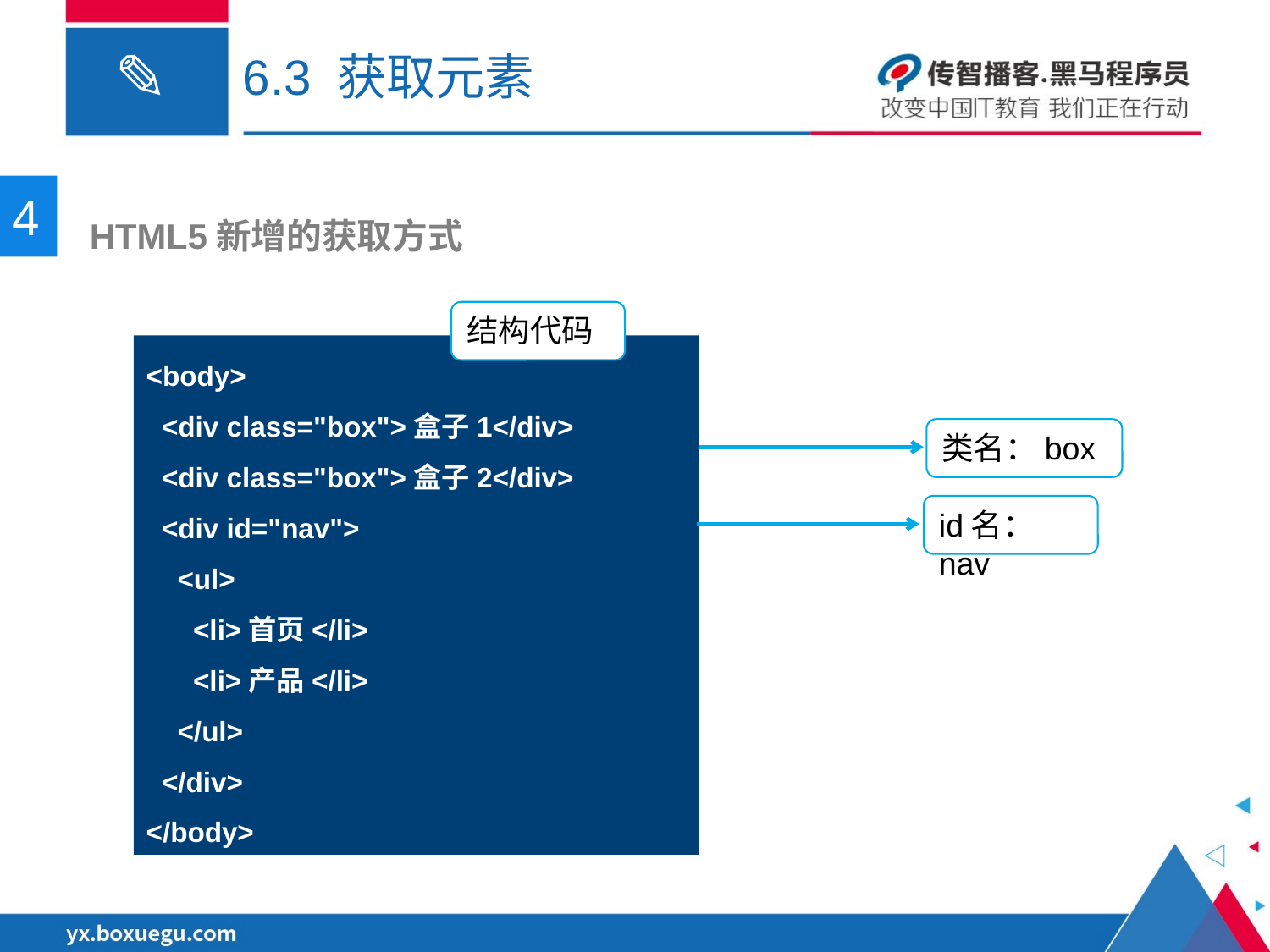

# 6.3 获取元素

4
  HTML5新增的获取方式
结构代码
<body>
  <div class="box">盒子1</div>
  <div class="box">盒子2</div>
  <div id="nav">
    <ul>
      <li>首页</li>
      <li>产品</li>
    </ul>
  </div>
</body>
类名：box
id名：nav